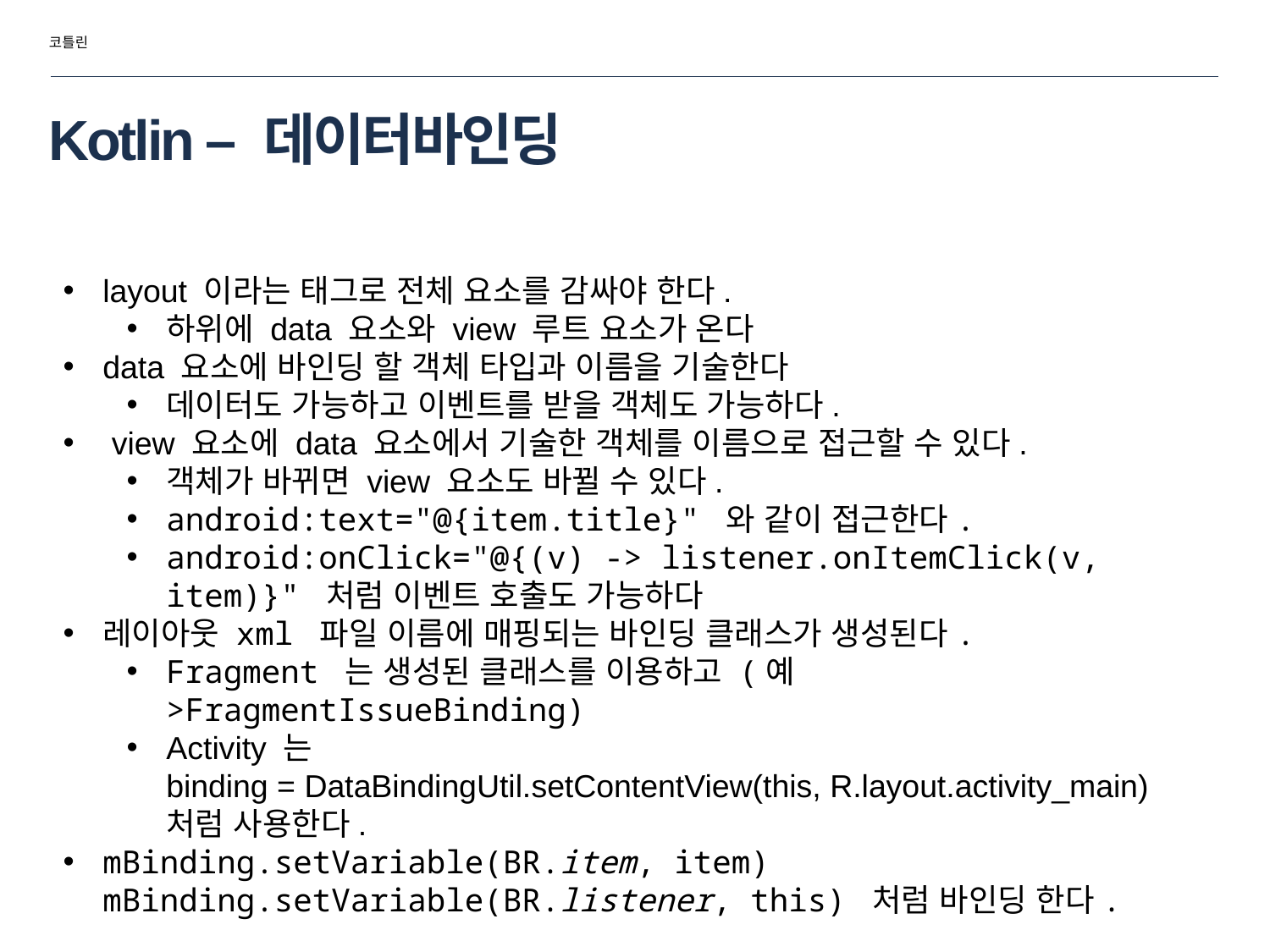

코틀린
# Kotlin – 데이터바인딩
layout 이라는 태그로 전체 요소를 감싸야 한다.
하위에 data 요소와 view 루트 요소가 온다
data 요소에 바인딩 할 객체 타입과 이름을 기술한다
데이터도 가능하고 이벤트를 받을 객체도 가능하다.
 view 요소에 data 요소에서 기술한 객체를 이름으로 접근할 수 있다.
객체가 바뀌면 view 요소도 바뀔 수 있다.
android:text="@{item.title}" 와 같이 접근한다.
android:onClick="@{(v) -> listener.onItemClick(v, item)}" 처럼 이벤트 호출도 가능하다
레이아웃 xml 파일 이름에 매핑되는 바인딩 클래스가 생성된다.
Fragment 는 생성된 클래스를 이용하고 (예>FragmentIssueBinding)
Activity 는 binding = DataBindingUtil.setContentView(this, R.layout.activity_main)
처럼 사용한다.
mBinding.setVariable(BR.item, item)
mBinding.setVariable(BR.listener, this) 처럼 바인딩 한다.